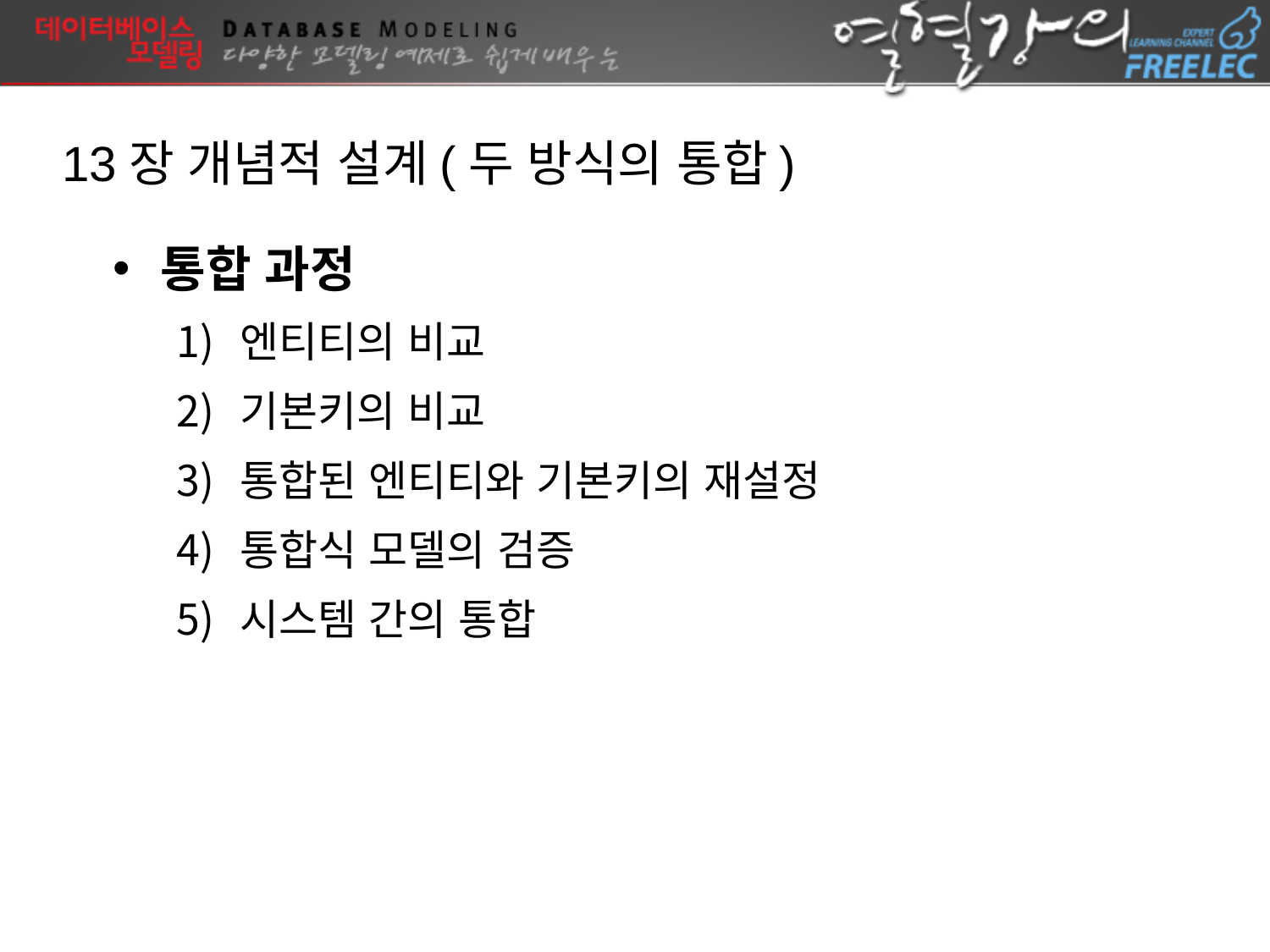

13장 개념적 설계(두 방식의 통합)
통합 과정
엔티티의 비교
기본키의 비교
통합된 엔티티와 기본키의 재설정
통합식 모델의 검증
시스템 간의 통합